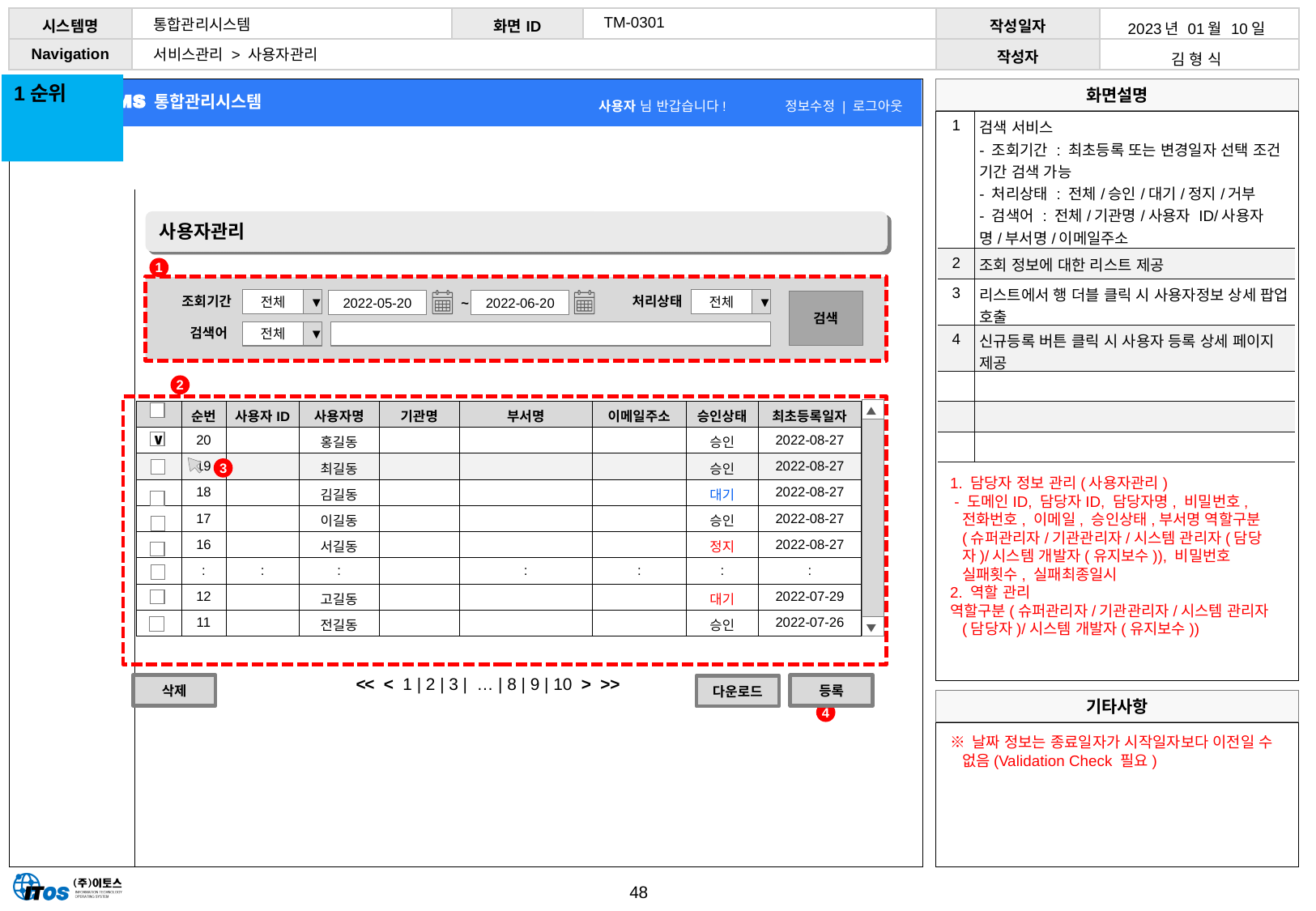

TM-0301
통합관리시스템
| 2023년 01월 10일 |
| --- |
| 김 형 식 |
서비스관리 > 사용자관리
1순위
| 1 | 검색 서비스 - 조회기간 : 최초등록 또는 변경일자 선택 조건 기간 검색 가능 - 처리상태 : 전체/승인/대기/정지/거부 - 검색어 : 전체/기관명/사용자 ID/사용자명/부서명/이메일주소 - 슈퍼관리자는 전체 기관 정보 검색 가능 |
| --- | --- |
| 2 | 조회 정보에 대한 리스트 제공 |
| 3 | 리스트에서 행 더블 클릭 시 사용자정보 상세 팝업 호출 |
| 4 | 신규등록 버튼 클릭 시 사용자 등록 상세 페이지 제공 |
|  |  |
|  |  |
|  |  |
사용자관리
1

처리상태
전체
▼
조회기간
전체
▼
2022-05-20

~
2022-06-20

검색
검색어
전체
▼

2

◀

▶
|  | 순번 | 사용자ID | 사용자명 | 기관명 | 부서명 | 이메일주소 | 승인상태 | 최초등록일자 |
| --- | --- | --- | --- | --- | --- | --- | --- | --- |
|  | 20 |  | 홍길동 |  |  |  | 승인 | 2022-08-27 |
|  | 19 |  | 최길동 |  |  |  | 승인 | 2022-08-27 |
|  | 18 |  | 김길동 |  |  |  | 대기 | 2022-08-27 |
|  | 17 |  | 이길동 |  |  |  | 승인 | 2022-08-27 |
|  | 16 |  | 서길동 |  |  |  | 정지 | 2022-08-27 |
|  | : | : | : |  | : | : | : | : |
|  | 12 |  | 고길동 |  |  |  | 대기 | 2022-07-29 |
|  | 11 |  | 전길동 |  |  |  | 승인 | 2022-07-26 |

∨

3

1. 담당자 정보 관리(사용자관리)
 - 도메인ID, 담당자ID, 담당자명, 비밀번호, 전화번호, 이메일, 승인상태,부서명 역할구분(슈퍼관리자/기관관리자/시스템 관리자(담당자)/시스템 개발자(유지보수)), 비밀번호 실패횟수, 실패최종일시
2. 역할 관리
역할구분(슈퍼관리자/기관관리자/시스템 관리자(담당자)/시스템 개발자(유지보수))

<<  <  1 | 2 | 3 |  … | 8 | 9 | 10  >  >>
삭제
등록
다운로드
4
※ 날짜 정보는 종료일자가 시작일자보다 이전일 수 없음(Validation Check 필요)